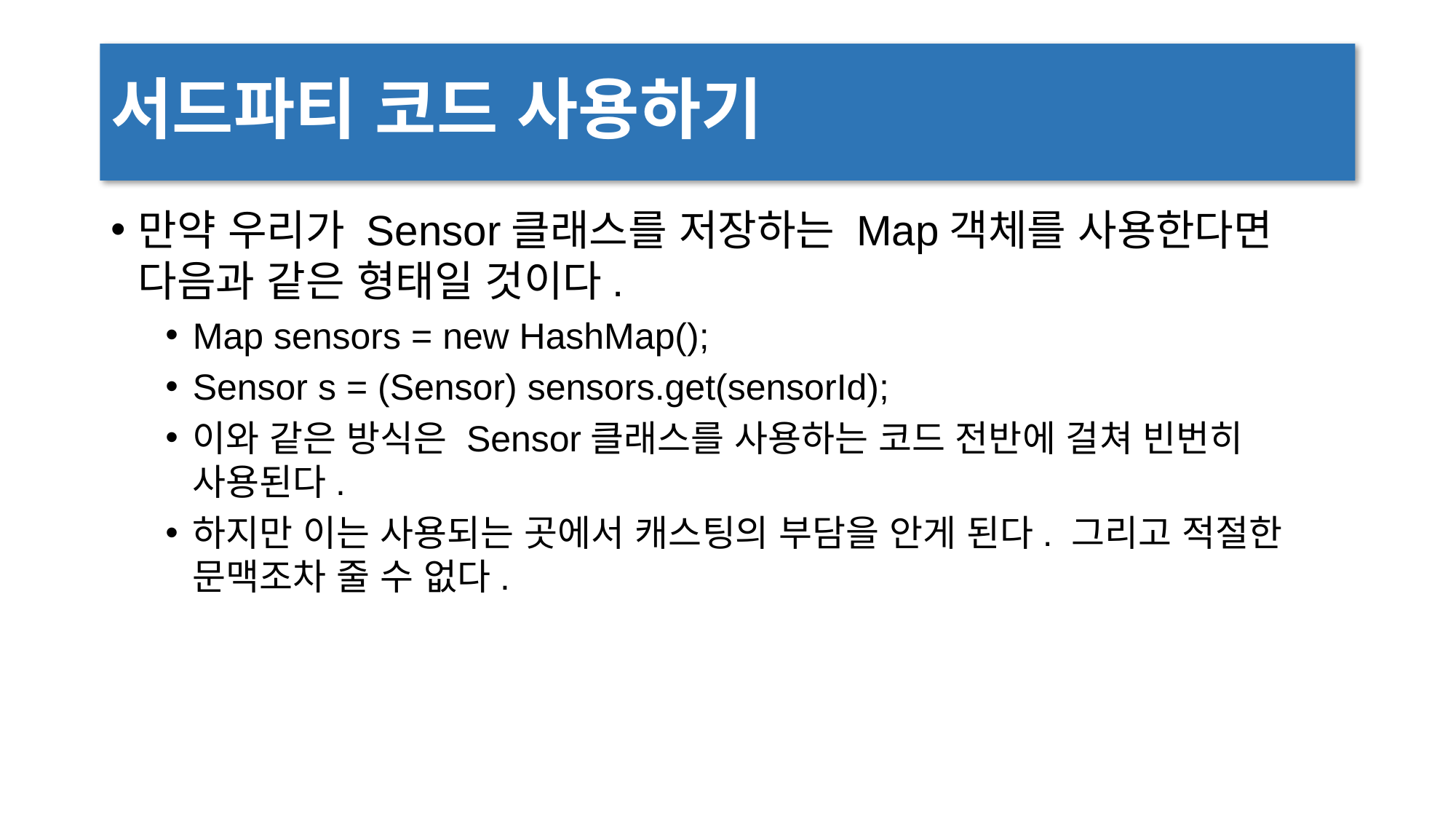

# 서드파티 코드 사용하기
만약 우리가 Sensor클래스를 저장하는 Map객체를 사용한다면 다음과 같은 형태일 것이다.
Map sensors = new HashMap();
Sensor s = (Sensor) sensors.get(sensorId);
이와 같은 방식은 Sensor클래스를 사용하는 코드 전반에 걸쳐 빈번히 사용된다.
하지만 이는 사용되는 곳에서 캐스팅의 부담을 안게 된다. 그리고 적절한 문맥조차 줄 수 없다.